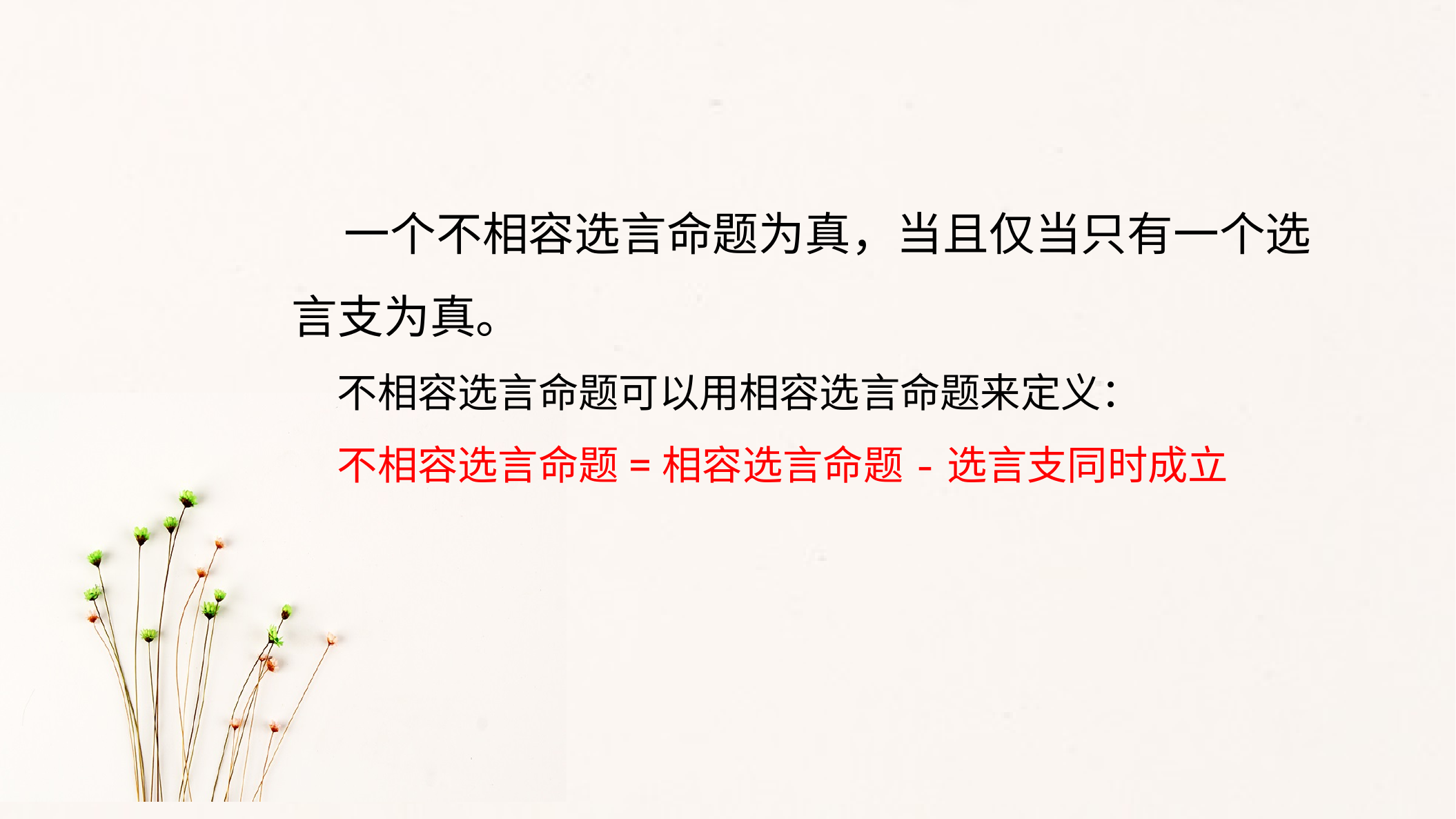

一个不相容选言命题为真，当且仅当只有一个选言支为真。
    不相容选言命题可以用相容选言命题来定义：
    不相容选言命题=相容选言命题-选言支同时成立